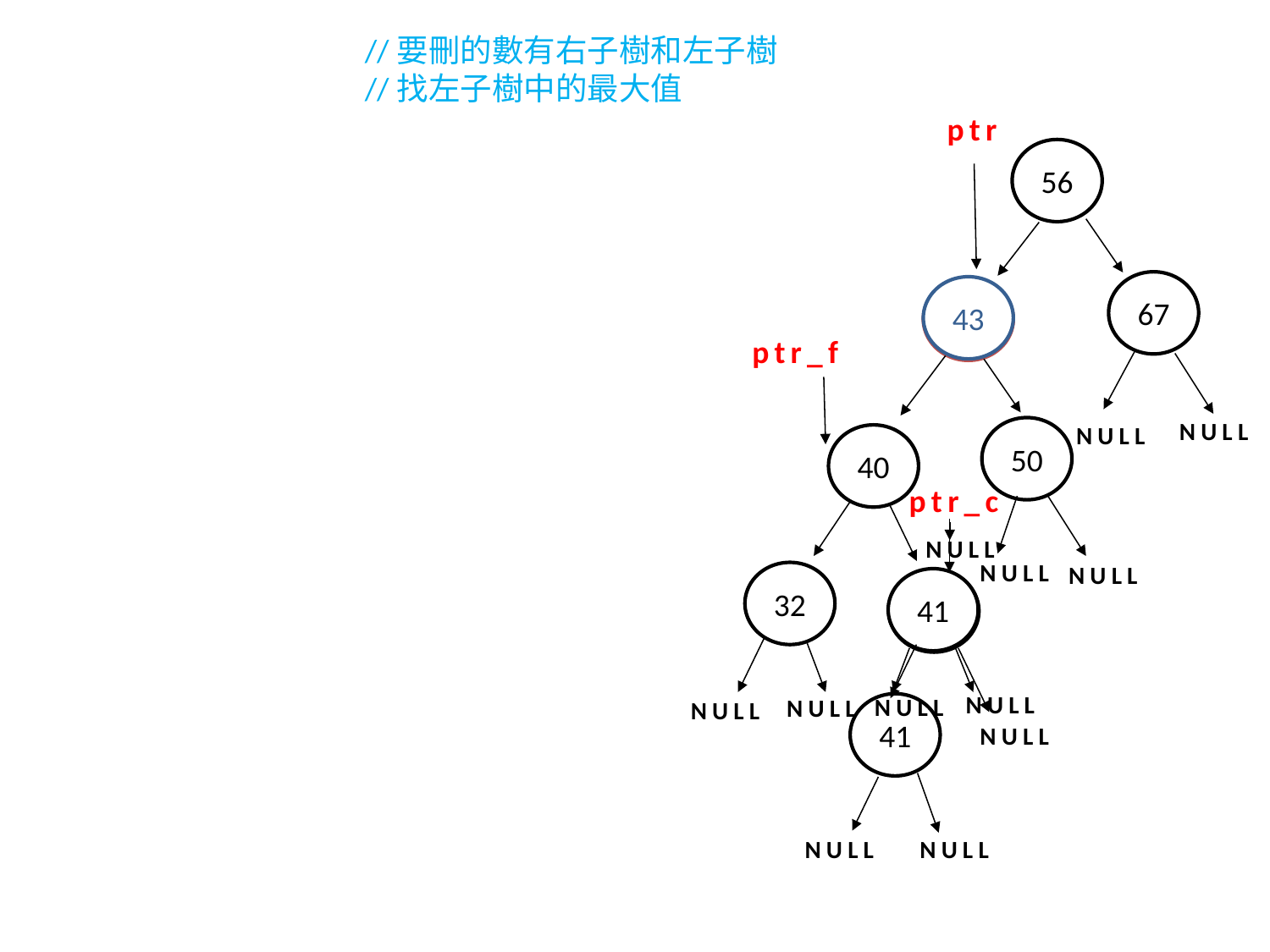

//要刪的數有右子樹和左子樹
//找左子樹中的最大值
ptr
56
67
43
45
ptr_f
NULL
NULL
50
40
ptr_c
NULL
NULL
NULL
32
41
43
NULL
NULL
NULL
NULL
41
NULL
NULL
NULL